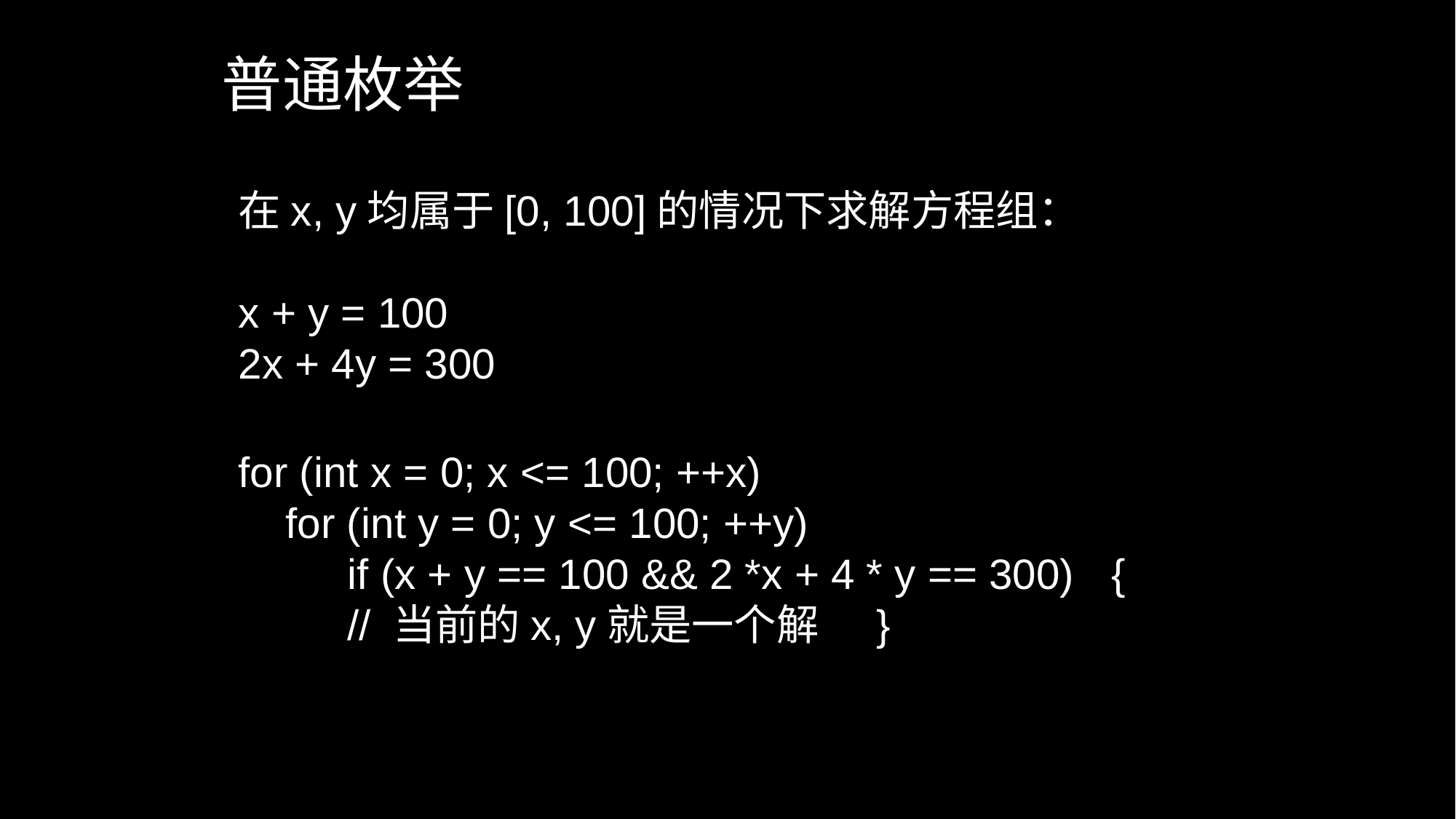

普通枚举
在x, y均属于[0, 100]的情况下求解方程组：

x + y = 100
2x + 4y = 300
for (int x = 0; x <= 100; ++x)
    for (int y = 0; y <= 100; ++y)
	if (x + y == 100 && 2 *x + 4 * y == 300) 	{ 	// 当前的x, y就是一个解     }